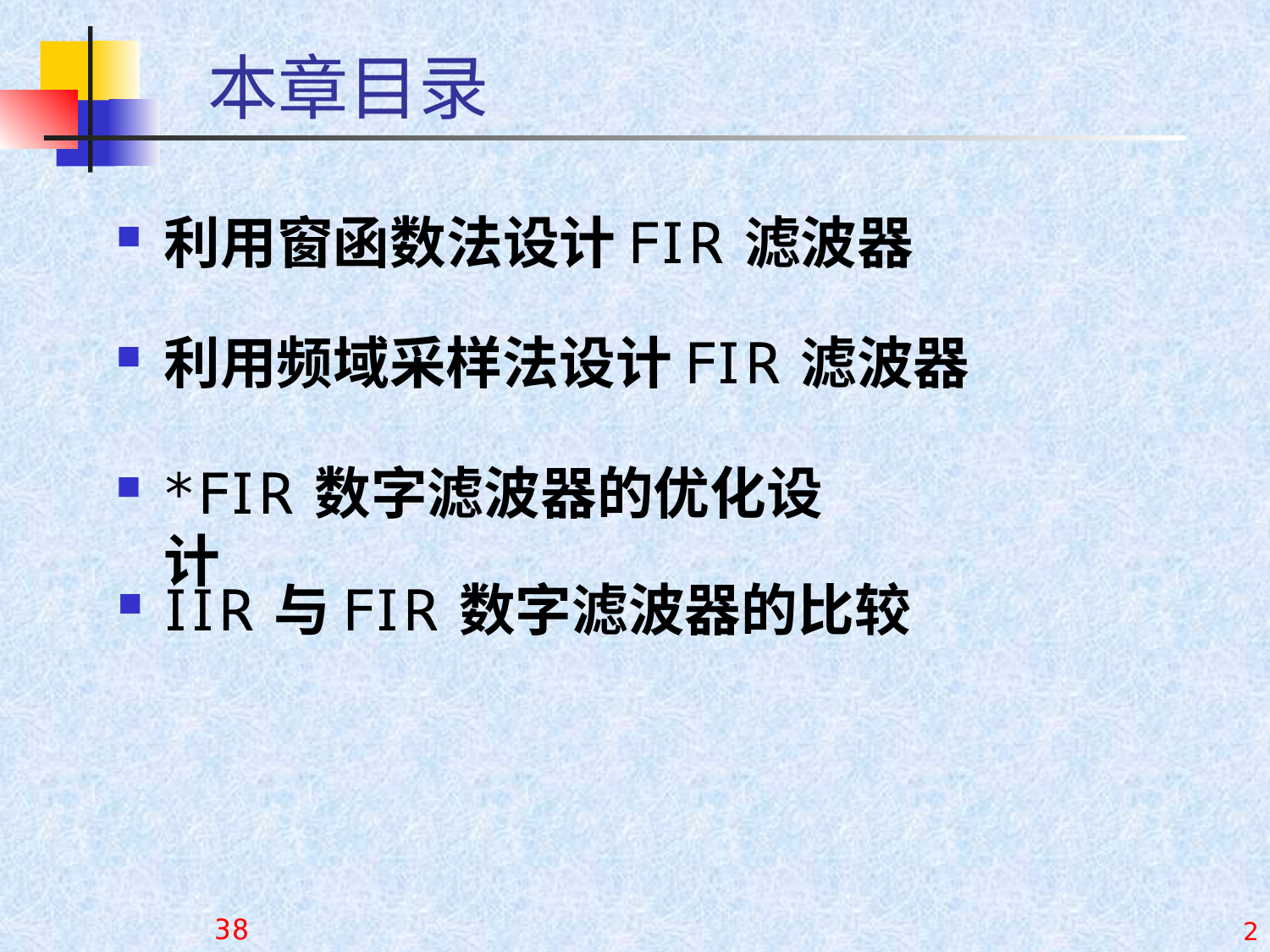

# 本章目录
利用窗函数法设计FIR滤波器
利用频域采样法设计FIR滤波器
*FIR数字滤波器的优化设计
IIR与FIR数字滤波器的比较
38
2